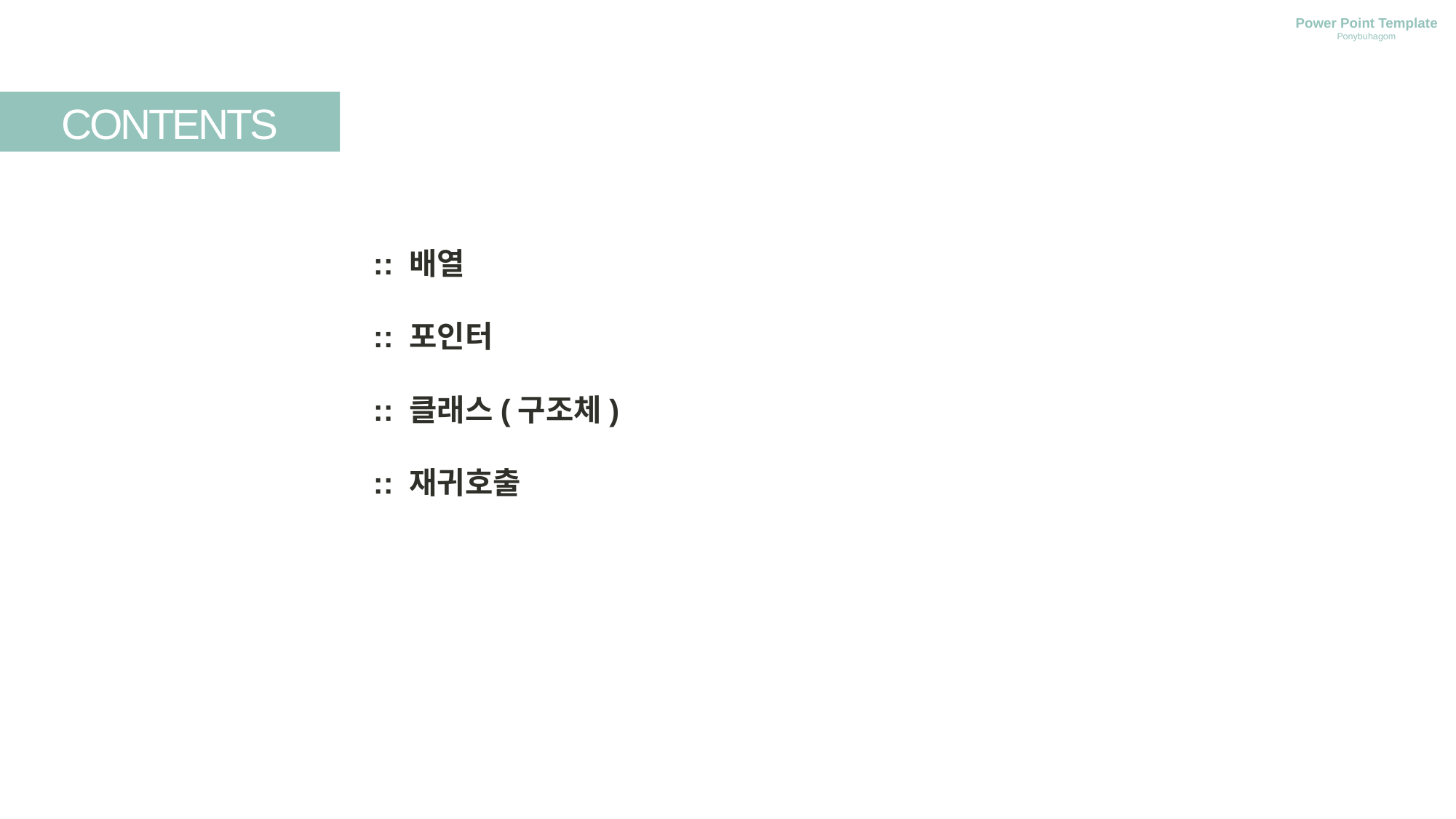

Power Point Template
Ponybuhagom
CONTENTS

:: 배열

:: 포인터

:: 클래스(구조체)

:: 재귀호출